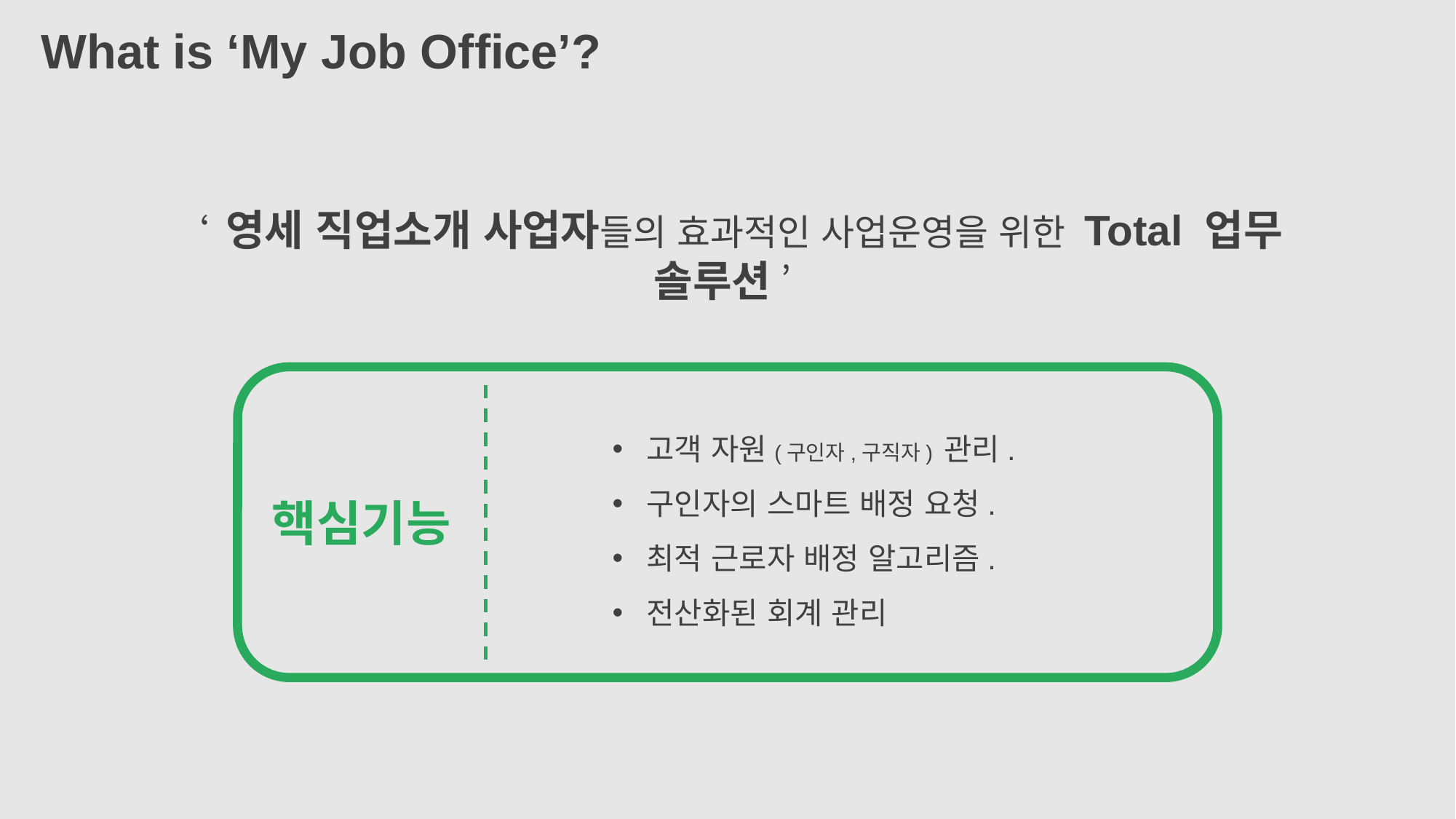

What is ‘My Job Office’?
‘ 영세 직업소개 사업자들의 효과적인 사업운영을 위한 Total 업무 솔루션 ’

고객 자원(구인자,구직자) 관리.
구인자의 스마트 배정 요청.
최적 근로자 배정 알고리즘.
전산화된 회계 관리
핵심기능